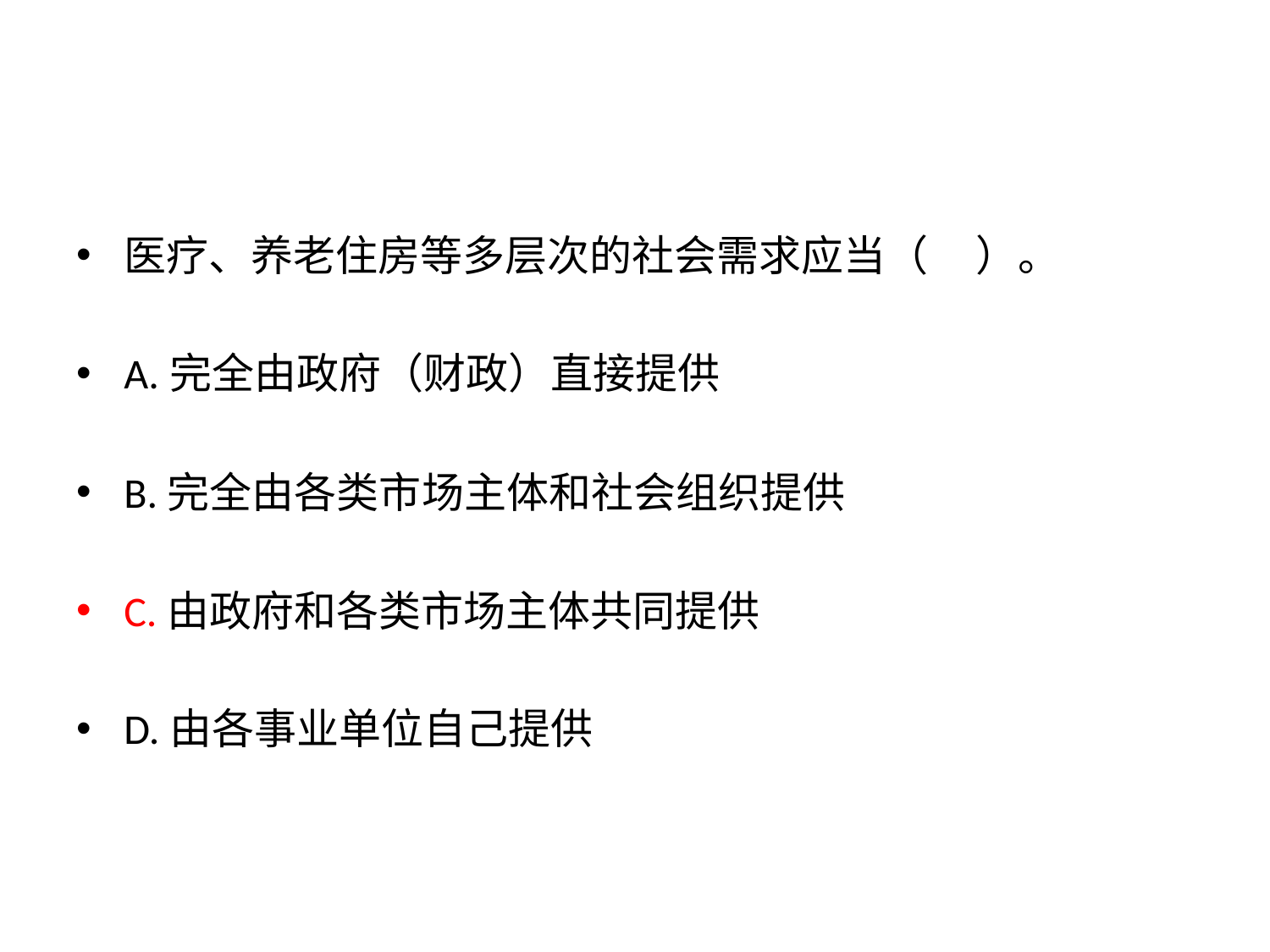

医疗、养老住房等多层次的社会需求应当（     ）。

A.完全由政府（财政）直接提供

B.完全由各类市场主体和社会组织提供

C.由政府和各类市场主体共同提供

D.由各事业单位自己提供